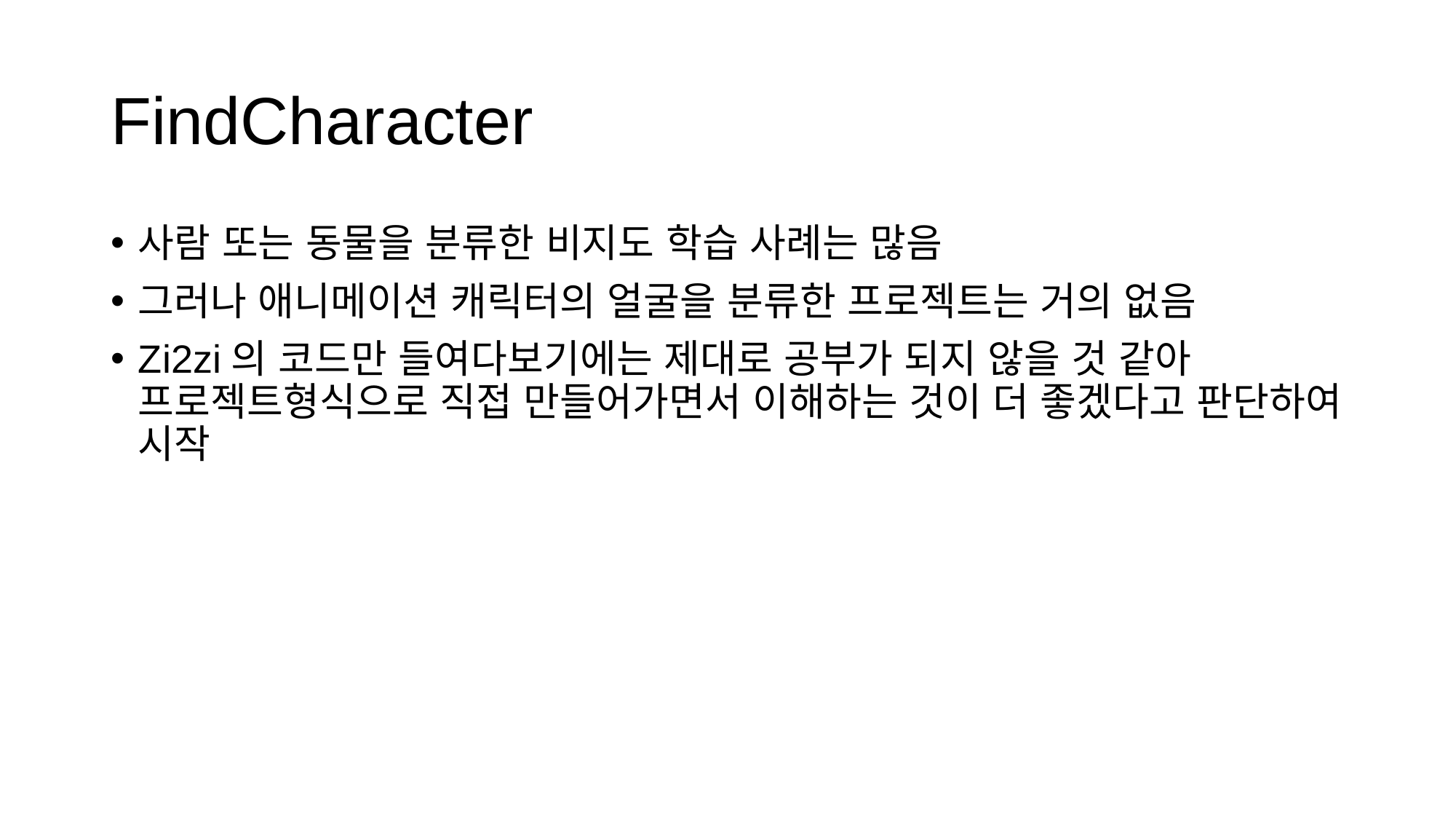

# FindCharacter
사람 또는 동물을 분류한 비지도 학습 사례는 많음
그러나 애니메이션 캐릭터의 얼굴을 분류한 프로젝트는 거의 없음
Zi2zi의 코드만 들여다보기에는 제대로 공부가 되지 않을 것 같아
프로젝트형식으로 직접 만들어가면서 이해하는 것이 더 좋겠다고 판단하여 시작